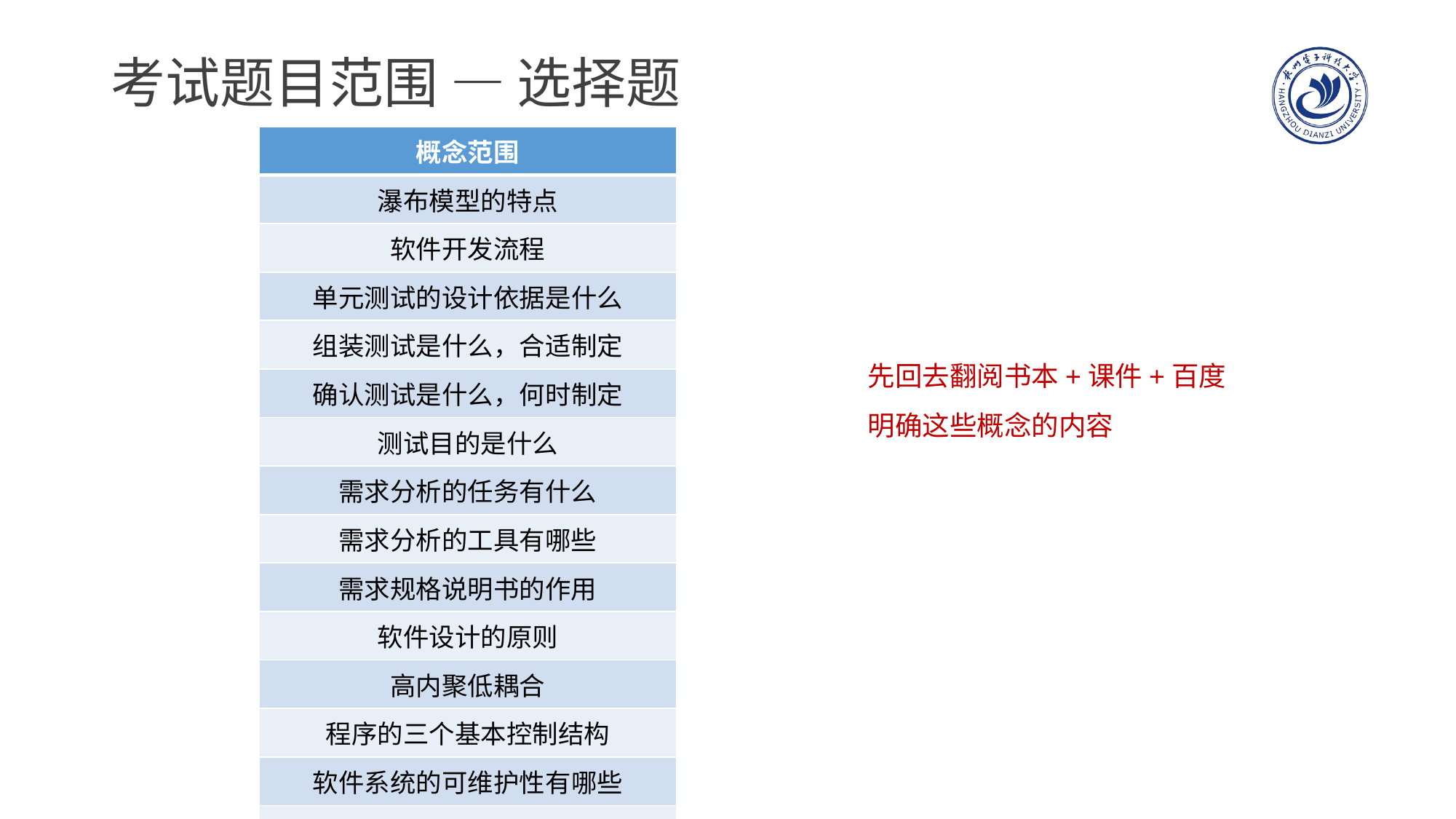

# 考试题目范围 — 选择题
| 概念范围 |
| --- |
| 瀑布模型的特点 |
| 软件开发流程 |
| 单元测试的设计依据是什么 |
| 组装测试是什么，合适制定 |
| 确认测试是什么，何时制定 |
| 测试目的是什么 |
| 需求分析的任务有什么 |
| 需求分析的工具有哪些 |
| 需求规格说明书的作用 |
| 软件设计的原则 |
| 高内聚低耦合 |
| 程序的三个基本控制结构 |
| 软件系统的可维护性有哪些 |
| 降低软件维护成本的措施 |
| 软件文档的分类 |
先回去翻阅书本+课件+百度
明确这些概念的内容